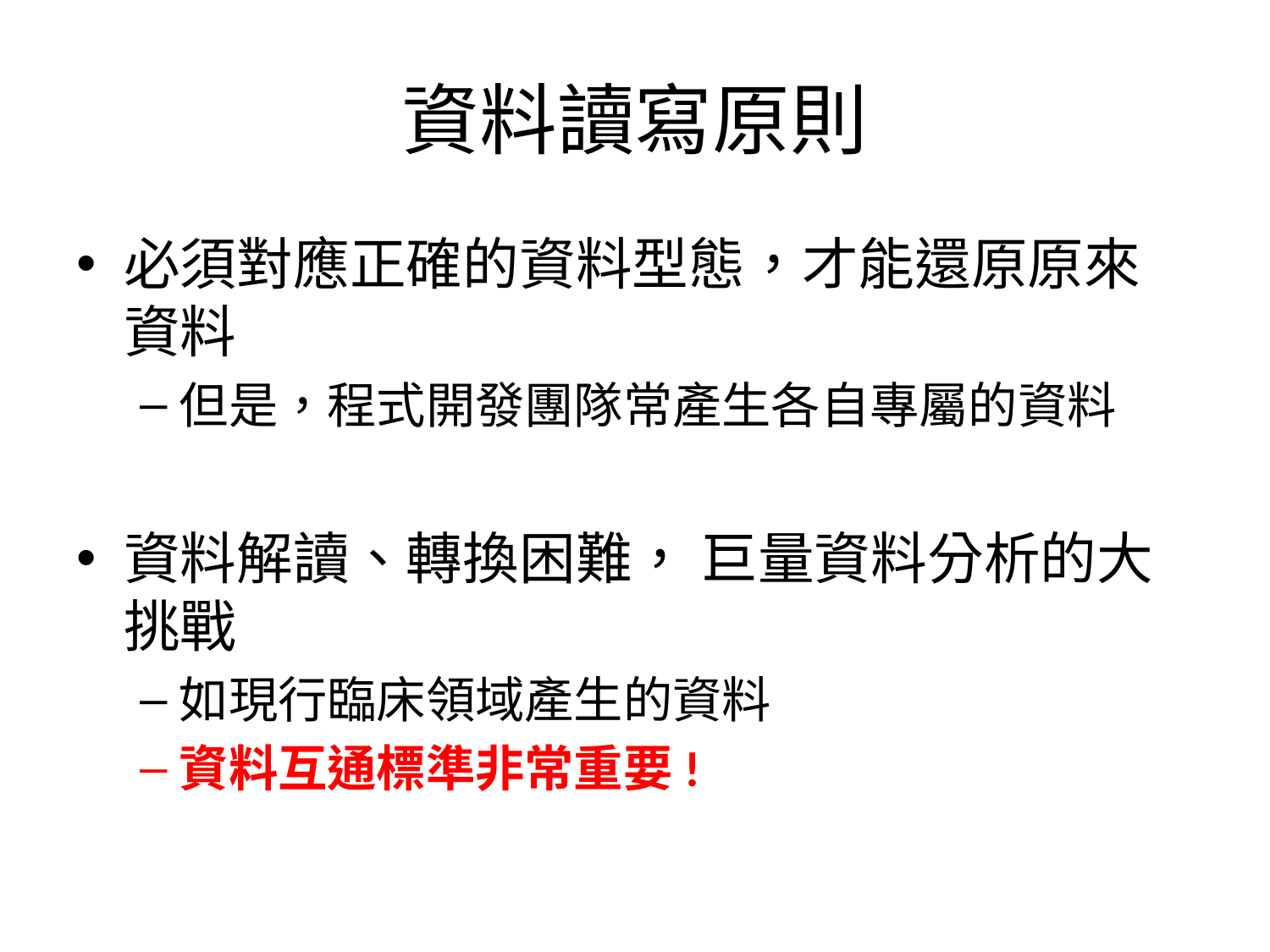

# 資料讀寫原則
必須對應正確的資料型態，才能還原原來資料
但是，程式開發團隊常產生各自專屬的資料

資料解讀、轉換困難， 巨量資料分析的大挑戰
如現行臨床領域產生的資料
資料互通標準非常重要!